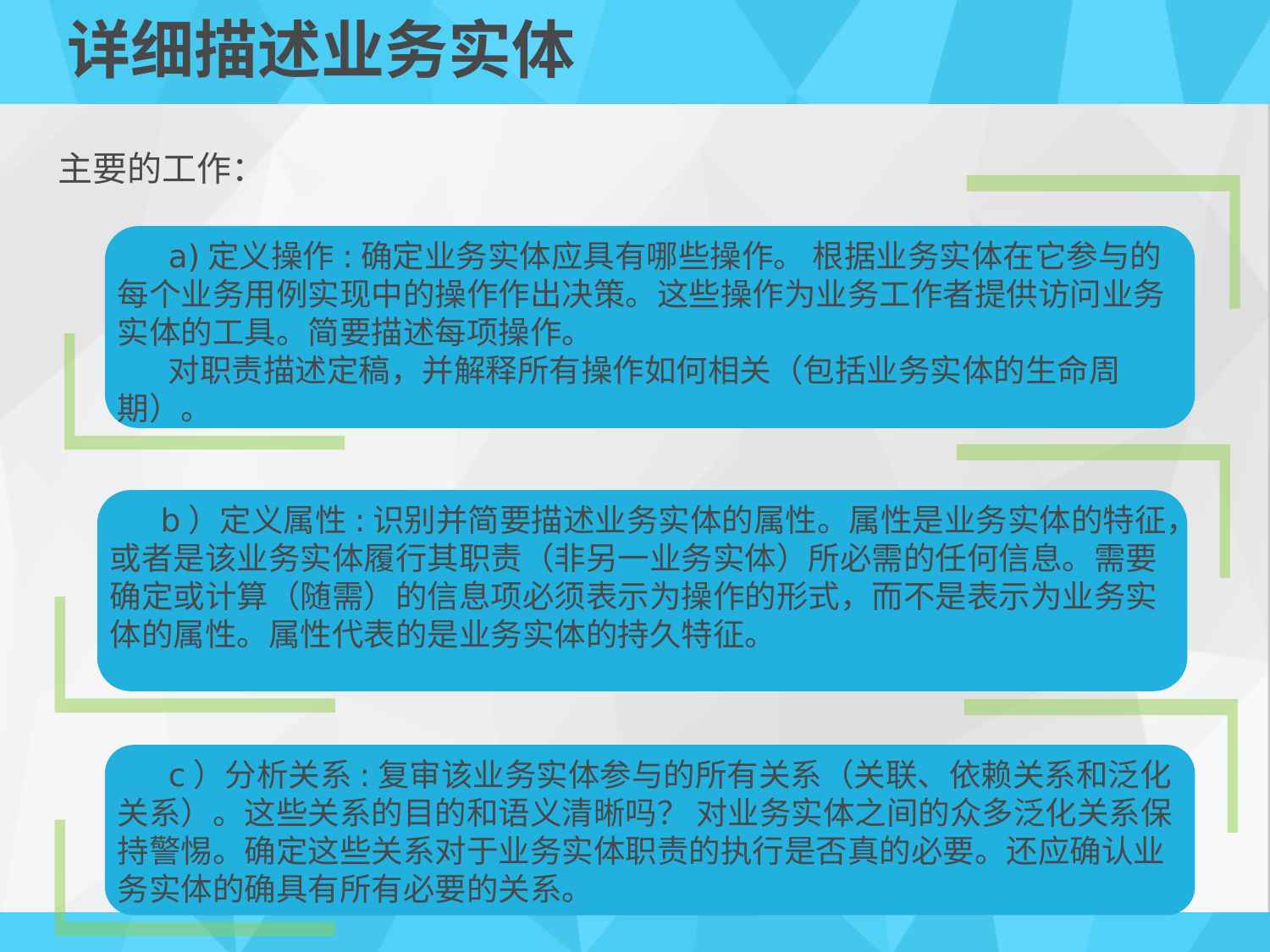

# 详细描述业务实体
主要的工作：

     a)定义操作:确定业务实体应具有哪些操作。 根据业务实体在它参与的每个业务用例实现中的操作作出决策。这些操作为业务工作者提供访问业务实体的工具。简要描述每项操作。
      对职责描述定稿，并解释所有操作如何相关（包括业务实体的生命周期）。

     b）定义属性:识别并简要描述业务实体的属性。属性是业务实体的特征，或者是该业务实体履行其职责（非另一业务实体）所必需的任何信息。需要确定或计算（随需）的信息项必须表示为操作的形式，而不是表示为业务实体的属性。属性代表的是业务实体的持久特征。

     c）分析关系:复审该业务实体参与的所有关系（关联、依赖关系和泛化关系）。这些关系的目的和语义清晰吗？ 对业务实体之间的众多泛化关系保持警惕。确定这些关系对于业务实体职责的执行是否真的必要。还应确认业务实体的确具有所有必要的关系。